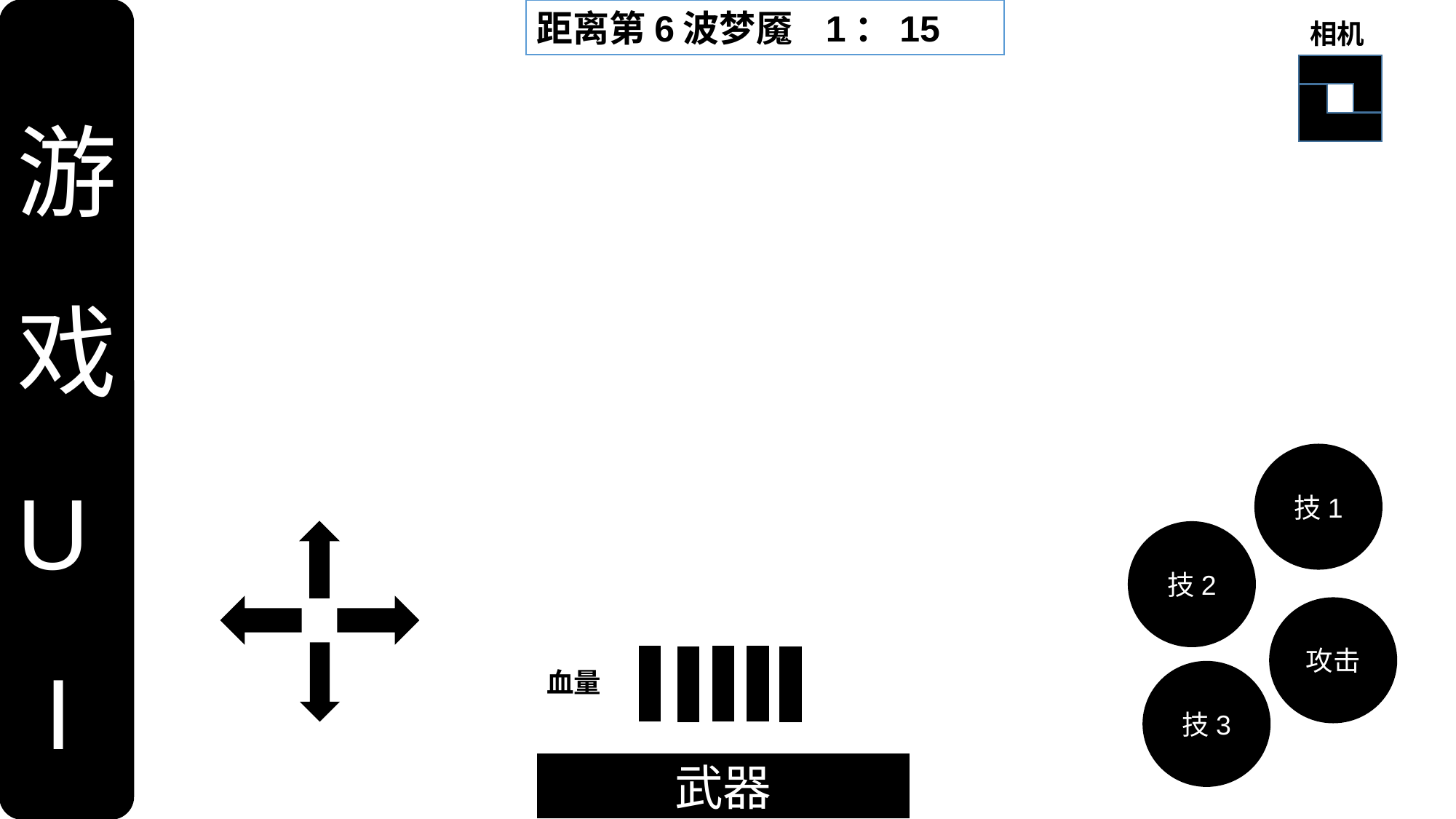

游
戏
U
 I
距离第6波梦魇   1：15
相机

技1

技2

攻击

血量
技3
武器